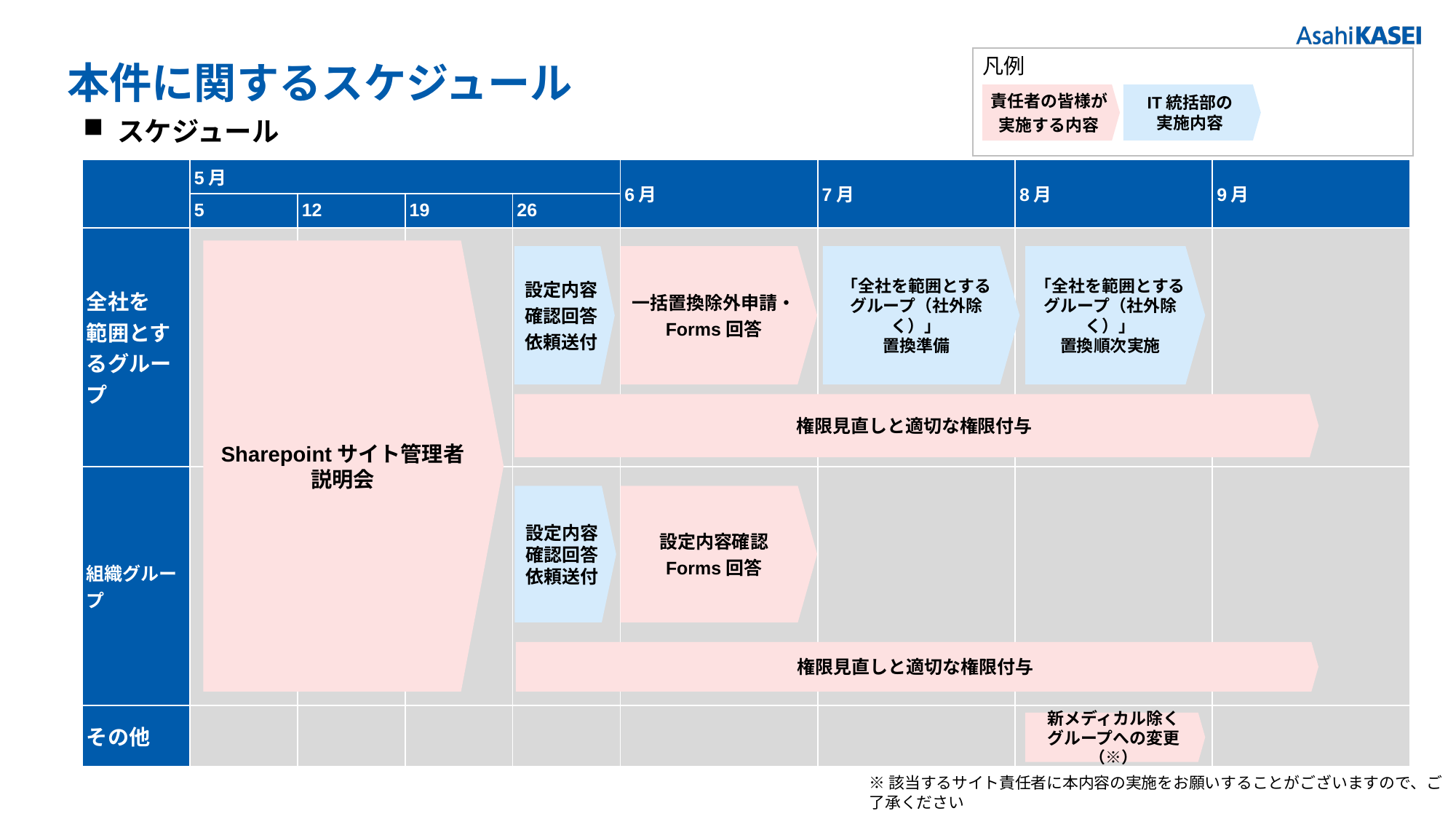

# 本件に関するスケジュール

凡例
責任者の皆様が
実施する内容
IT統括部の
実施内容
スケジュール
|  | 5月 |  |  |  | 6月 | 7月 | 8月 | 9月 |
| --- | --- | --- | --- | --- | --- | --- | --- | --- |
|  | 5 | 12 | 19 | 26 |  |  |  |  |
| 全社を 範囲とするグループ |  |  |  |  |  |  |  |  |
| 組織グループ |  |  |  |  |  |  |  |  |
| その他 |  |  |  |  |  |  |  |  |
Sharepointサイト管理者
説明会
設定内容
確認回答
依頼送付
一括置換除外申請・
Forms回答
「全社を範囲とする
グループ（社外除く）」
置換準備
「全社を範囲とする
グループ（社外除く）」
置換順次実施
権限見直しと適切な権限付与
設定内容確認回答依頼送付
設定内容確認
Forms回答
権限見直しと適切な権限付与
新メディカル除く
グループへの変更（※）
30
※該当するサイト責任者に本内容の実施をお願いすることがございますので、ご了承ください